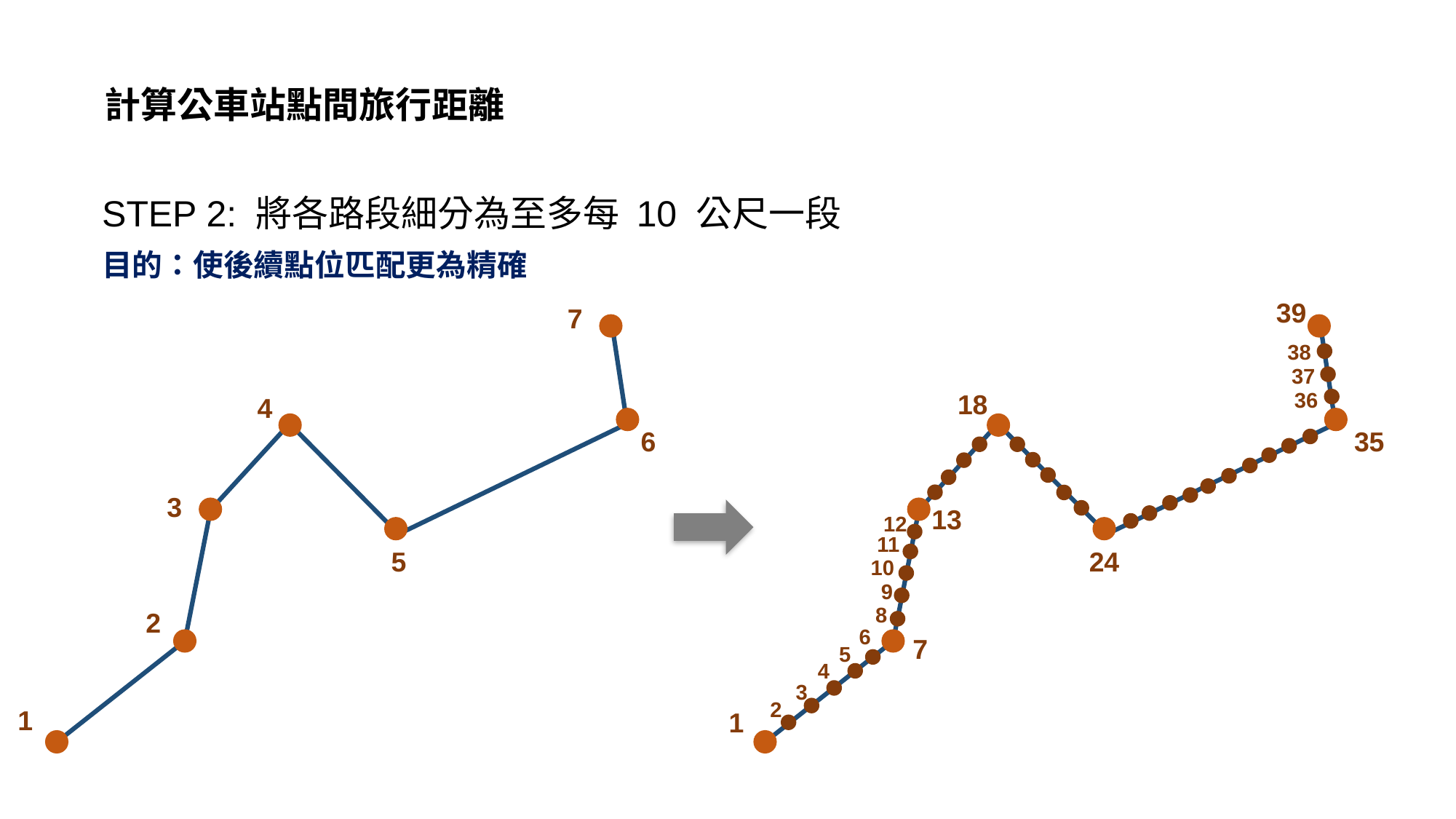

計算公車站點間旅行距離
STEP 2: 將各路段細分為至多每 10 公尺一段
目的：使後續點位匹配更為精確
39
7

38

37

36
18
4

6
35

3

13

12

11
5
24

10

9

8
2

6
7

5

4

3

2
1

1